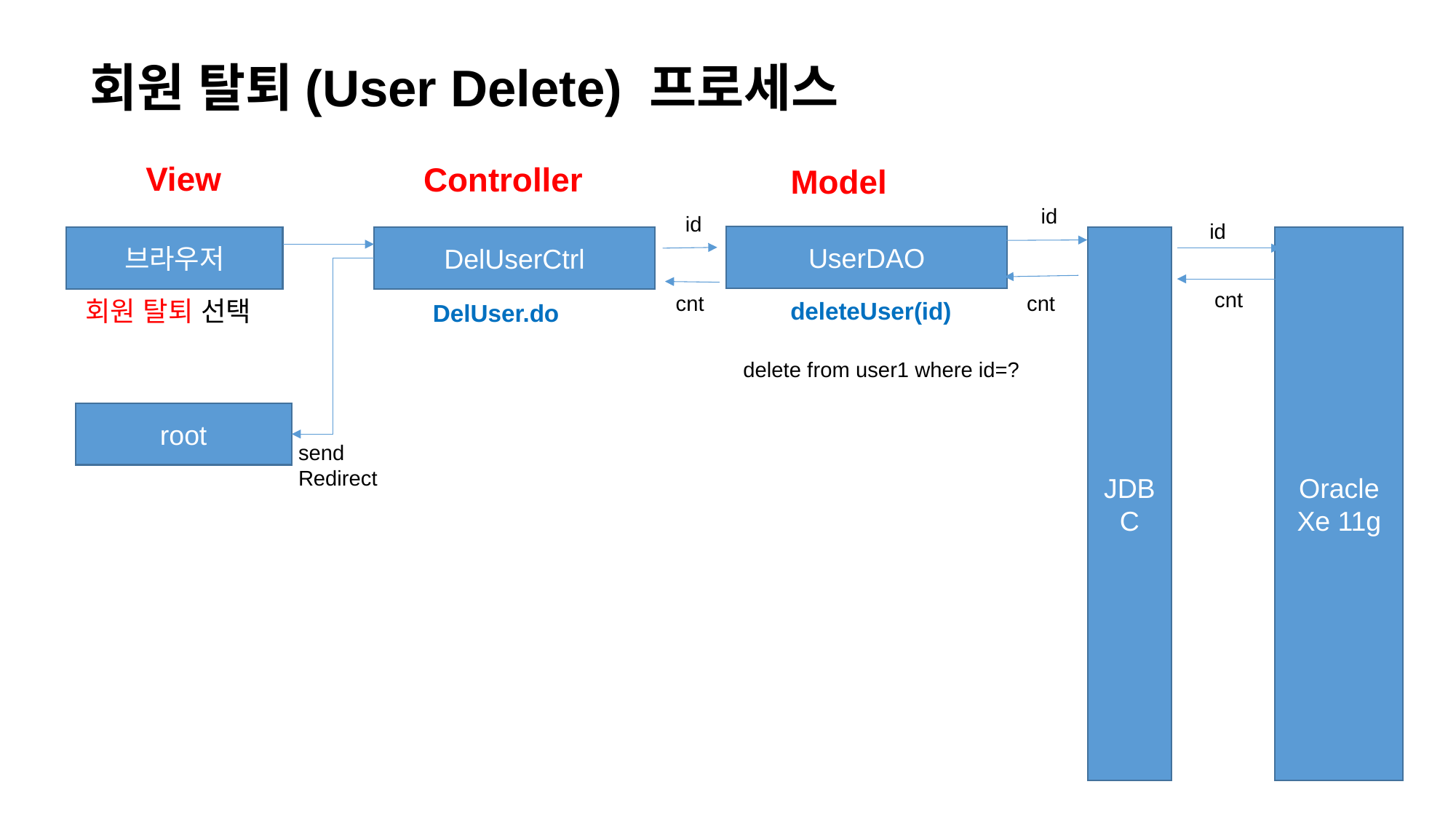

회원 탈퇴(User Delete) 프로세스
View
Controller
Model
id
id
id
UserDAO
JDBC
Oracle
Xe 11g
브라우저
DelUserCtrl
cnt
cnt
cnt
회원 탈퇴 선택
deleteUser(id)
DelUser.do
delete from user1 where id=?
root
send
Redirect